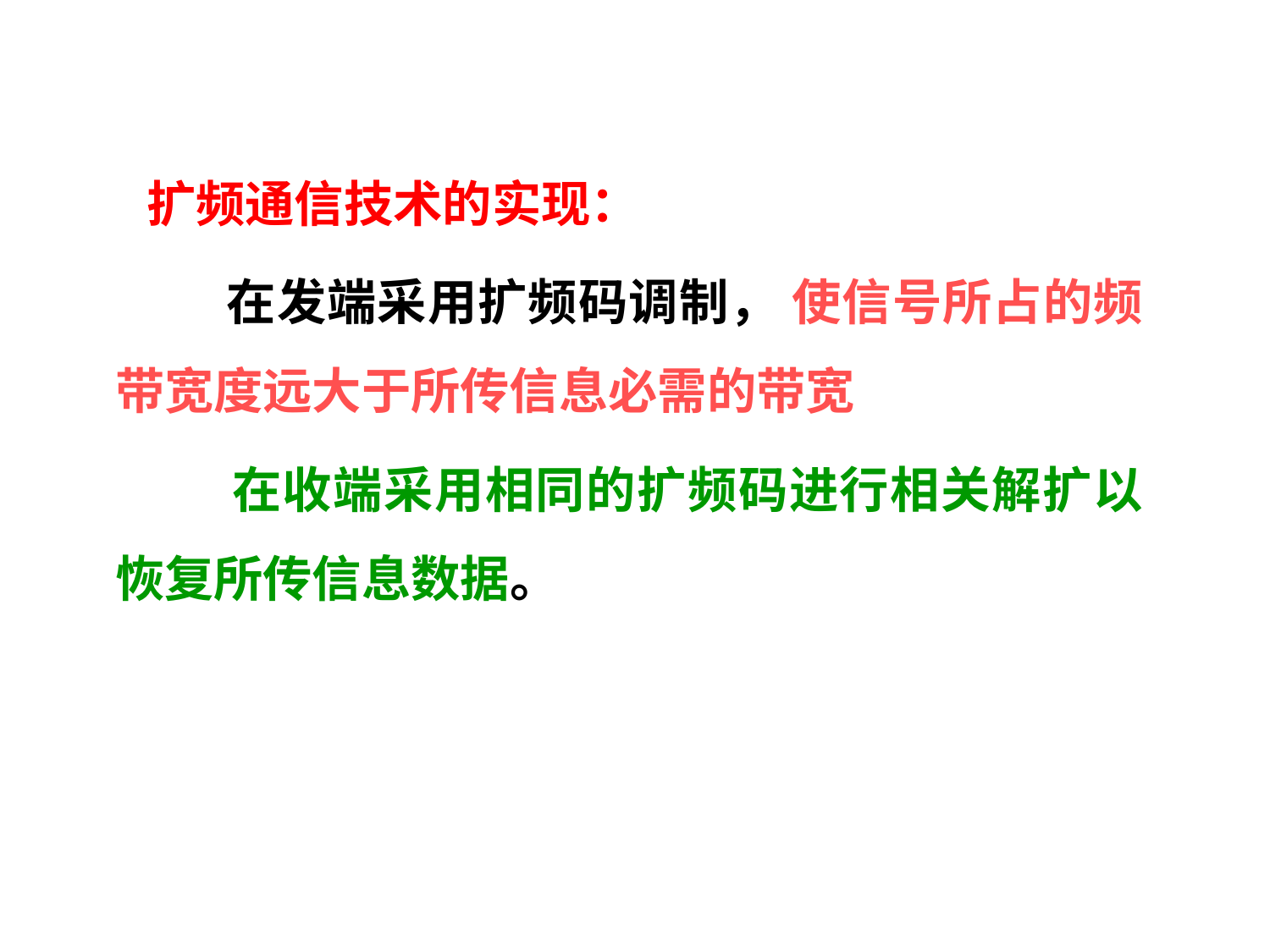

扩频通信技术的实现：
            在发端采用扩频码调制， 使信号所占的频带宽度远大于所传信息必需的带宽
            在收端采用相同的扩频码进行相关解扩以恢复所传信息数据。